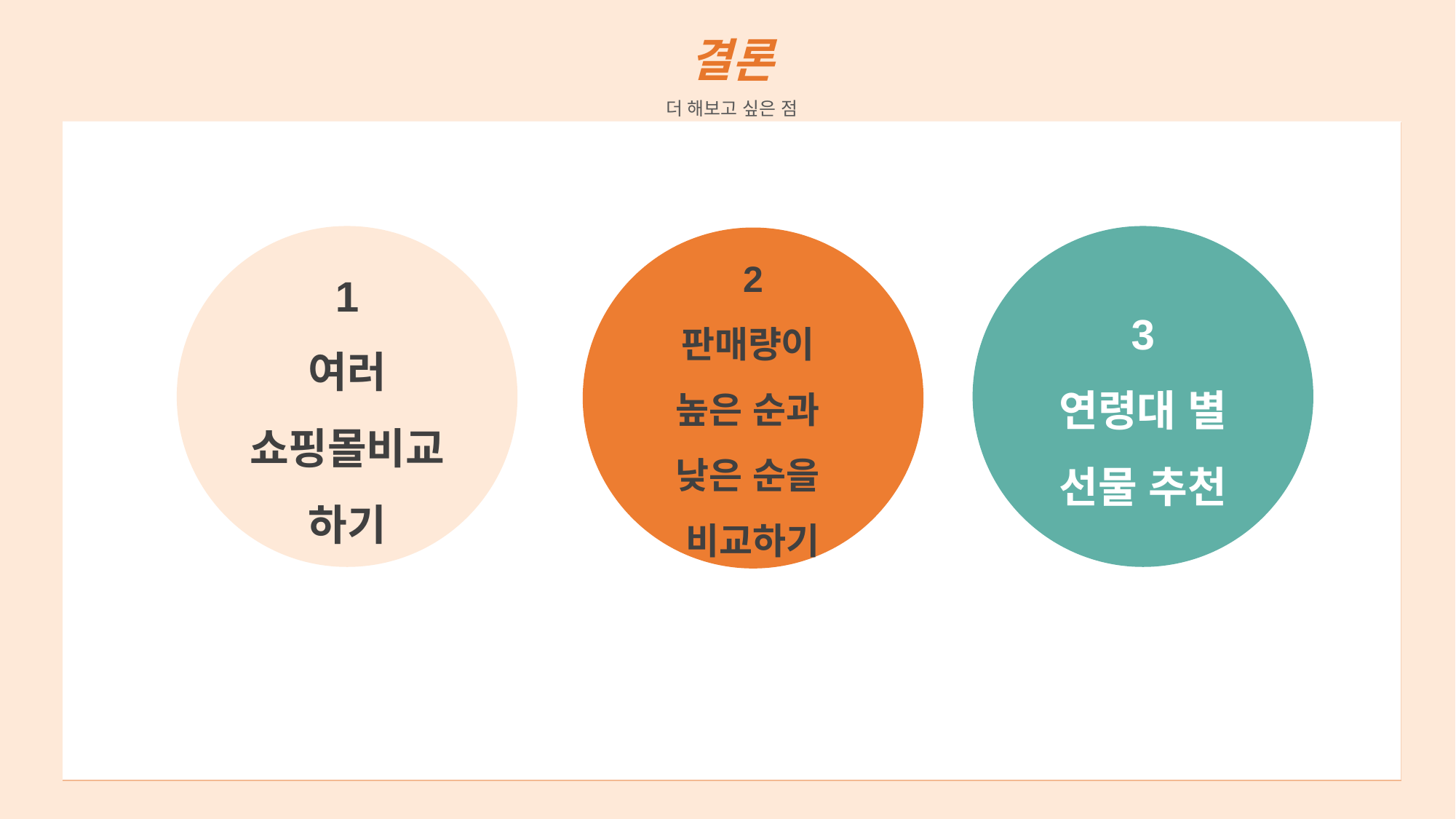

결론
더 해보고 싶은 점

1
여러 쇼핑몰비교하기
3
연령대 별 선물 추천
2
판매량이
높은 순과
낮은 순을
비교하기